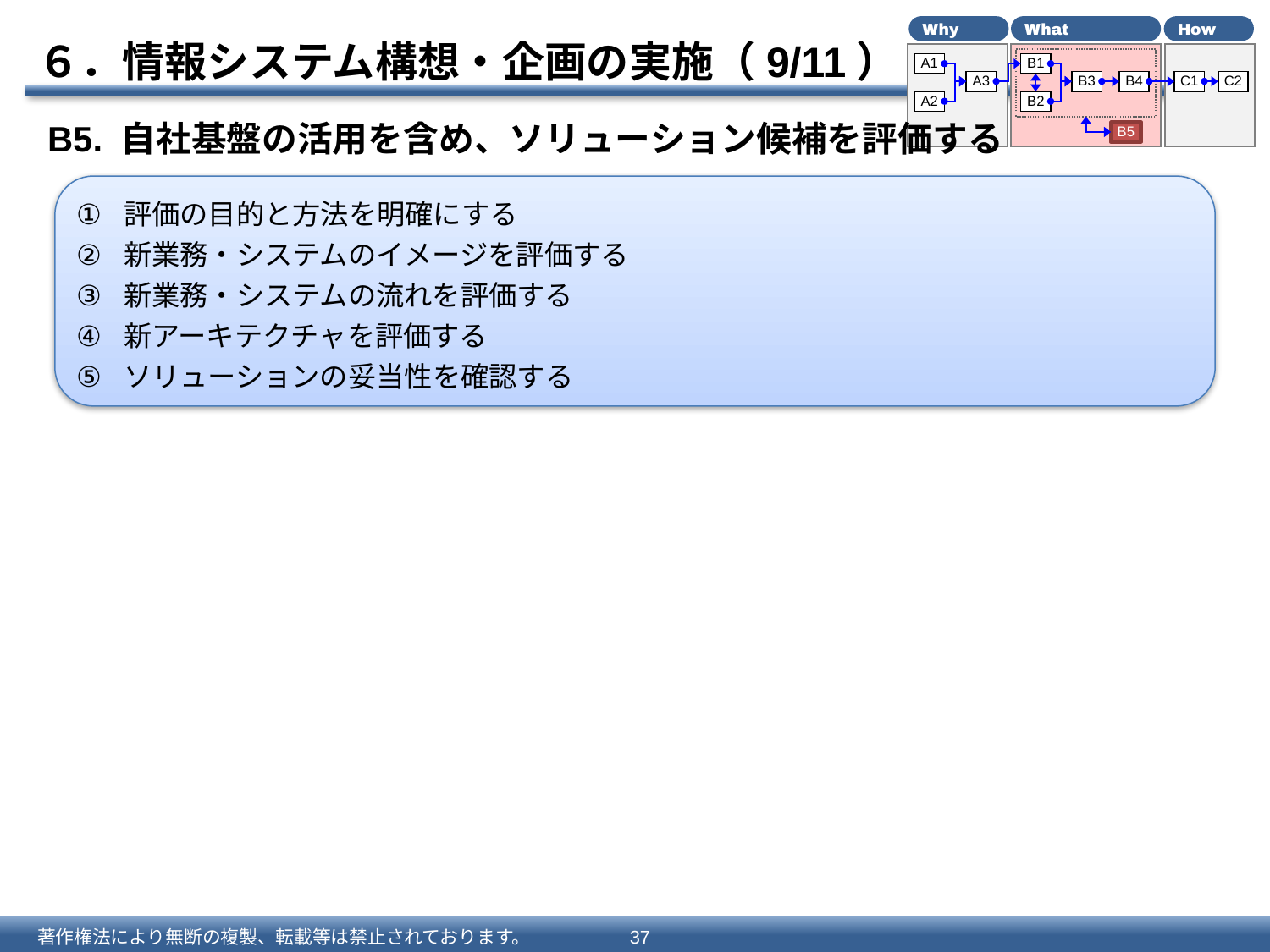

How
Why
What

A1
B1
A3
B3
B4
C1
C2
A2
B2
B5
# ６．情報システム構想・企画の実施（9/11）
B5. 自社基盤の活用を含め、ソリューション候補を評価する
評価の目的と方法を明確にする
新業務・システムのイメージを評価する
新業務・システムの流れを評価する
新アーキテクチャを評価する
ソリューションの妥当性を確認する